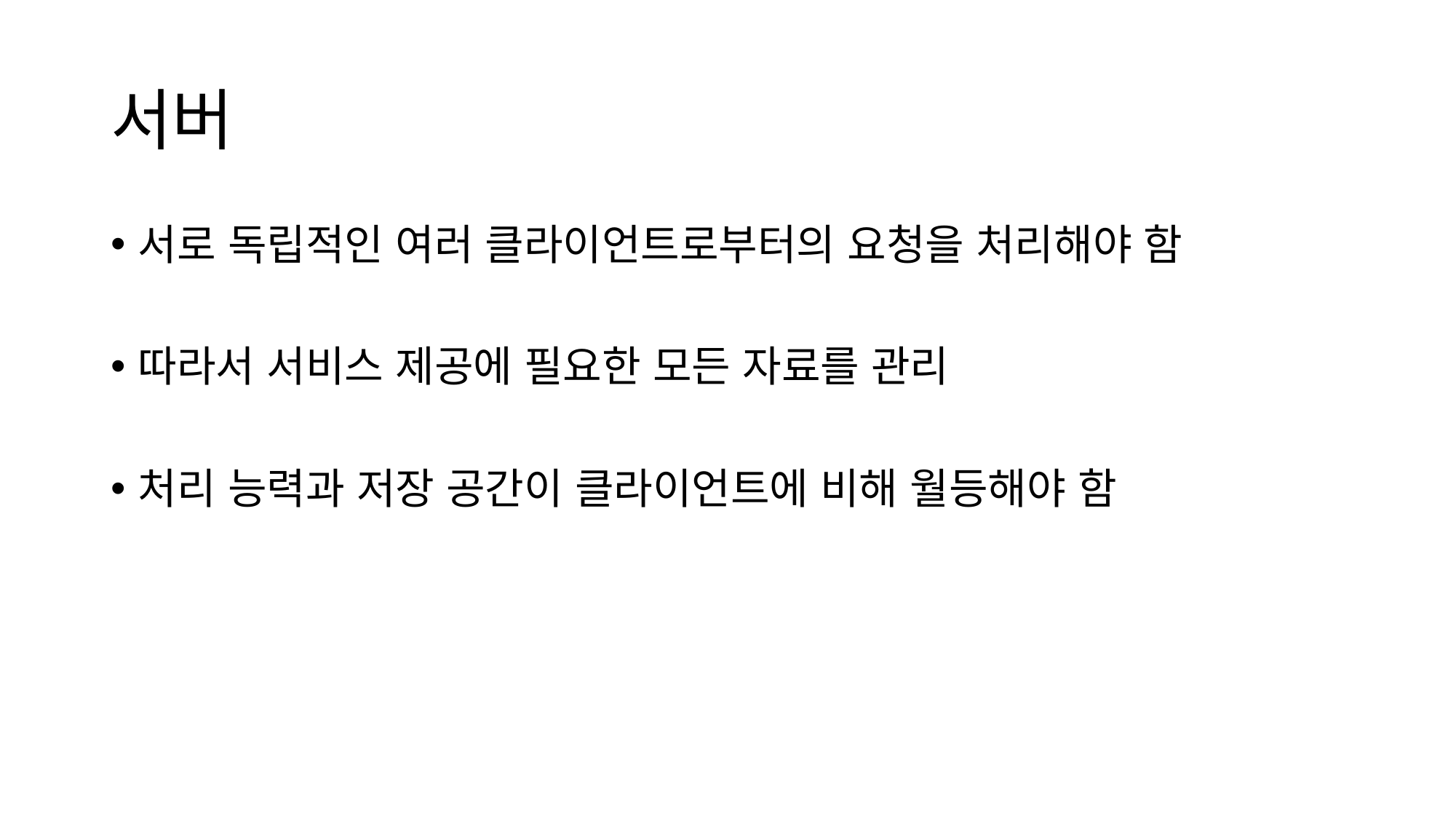

# 서버
서로 독립적인 여러 클라이언트로부터의 요청을 처리해야 함

따라서 서비스 제공에 필요한 모든 자료를 관리

처리 능력과 저장 공간이 클라이언트에 비해 월등해야 함